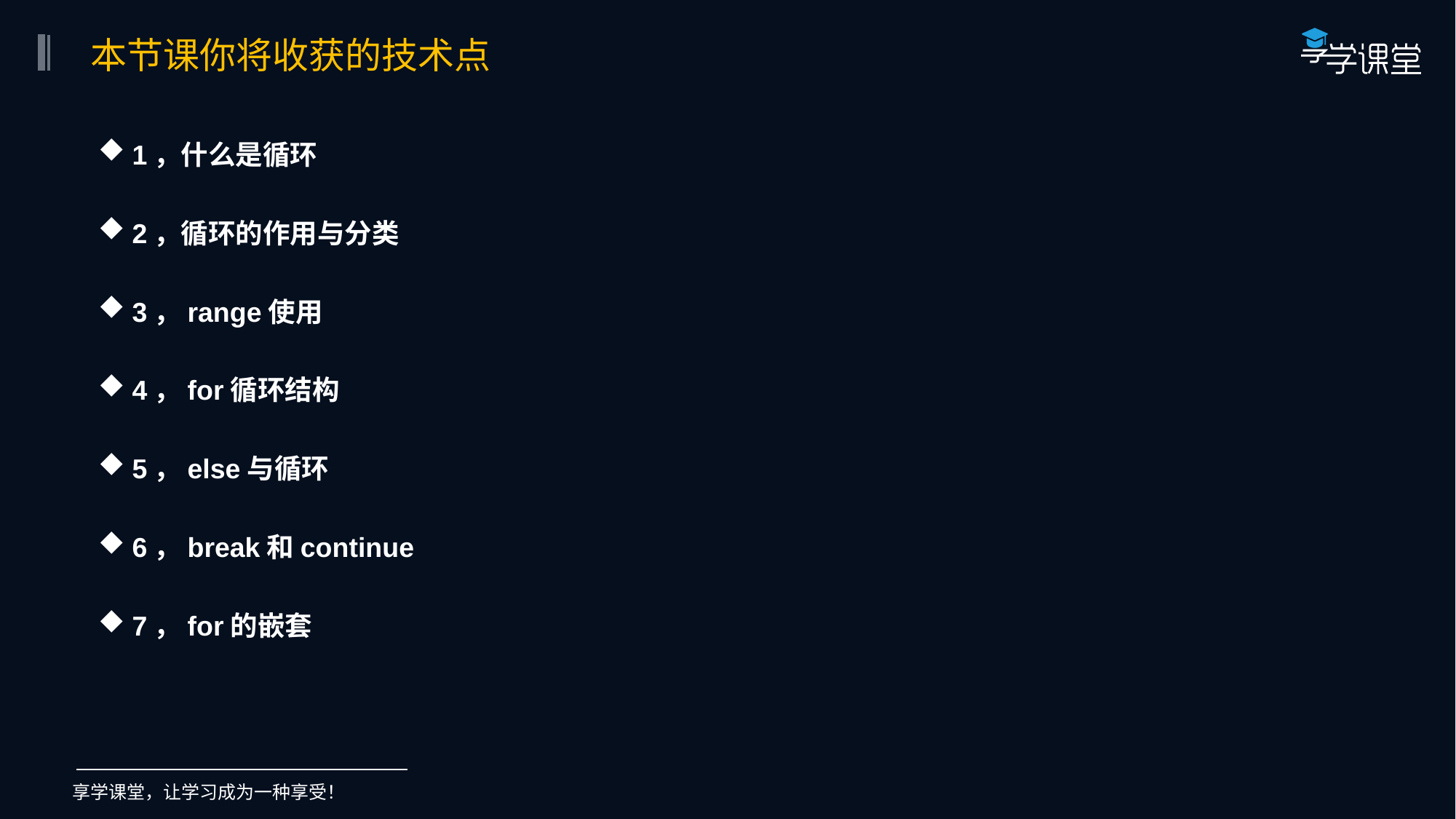

本节课你将收获的技术点
1，什么是循环
2，循环的作用与分类
3，range使用
4，for循环结构
5，else与循环
6，break和continue
7，for的嵌套